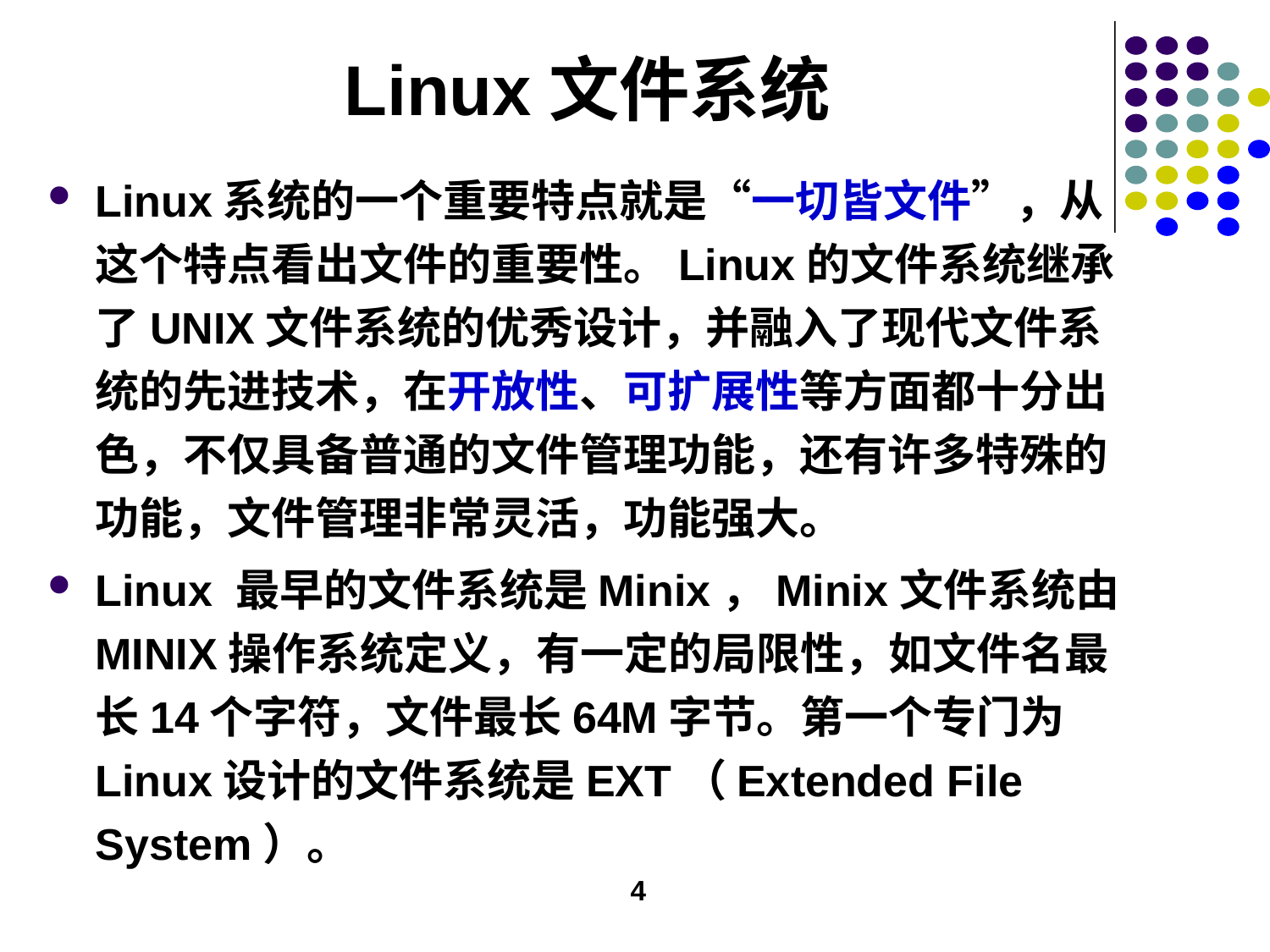

# Linux文件系统
Linux系统的一个重要特点就是“一切皆文件”，从这个特点看出文件的重要性。Linux的文件系统继承了UNIX文件系统的优秀设计，并融入了现代文件系统的先进技术，在开放性、可扩展性等方面都十分出色，不仅具备普通的文件管理功能，还有许多特殊的功能，文件管理非常灵活，功能强大。
Linux 最早的文件系统是Minix，Minix文件系统由MINIX操作系统定义，有一定的局限性，如文件名最长14个字符，文件最长64M字节。第一个专门为Linux设计的文件系统是EXT（Extended File System）。

4